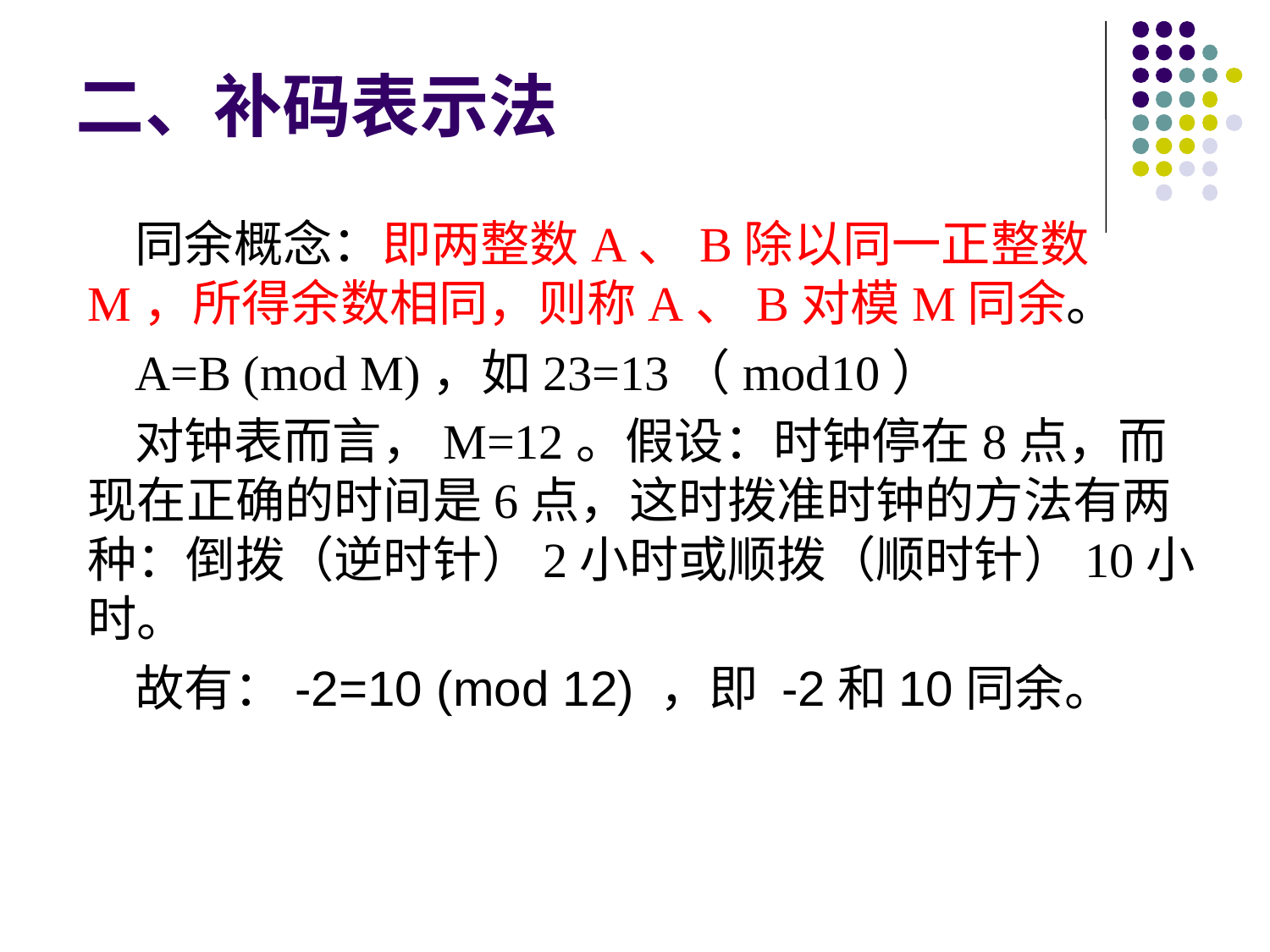

二、补码表示法
同余概念：即两整数A、B除以同一正整数M，所得余数相同，则称A、B对模M同余。
A=B (mod M)，如23=13（mod10）
对钟表而言，M=12。假设：时钟停在8点，而现在正确的时间是6点，这时拨准时钟的方法有两种：倒拨（逆时针）2小时或顺拨（顺时针）10小时。
故有：-2=10 (mod 12) ，即 -2和10同余。
31